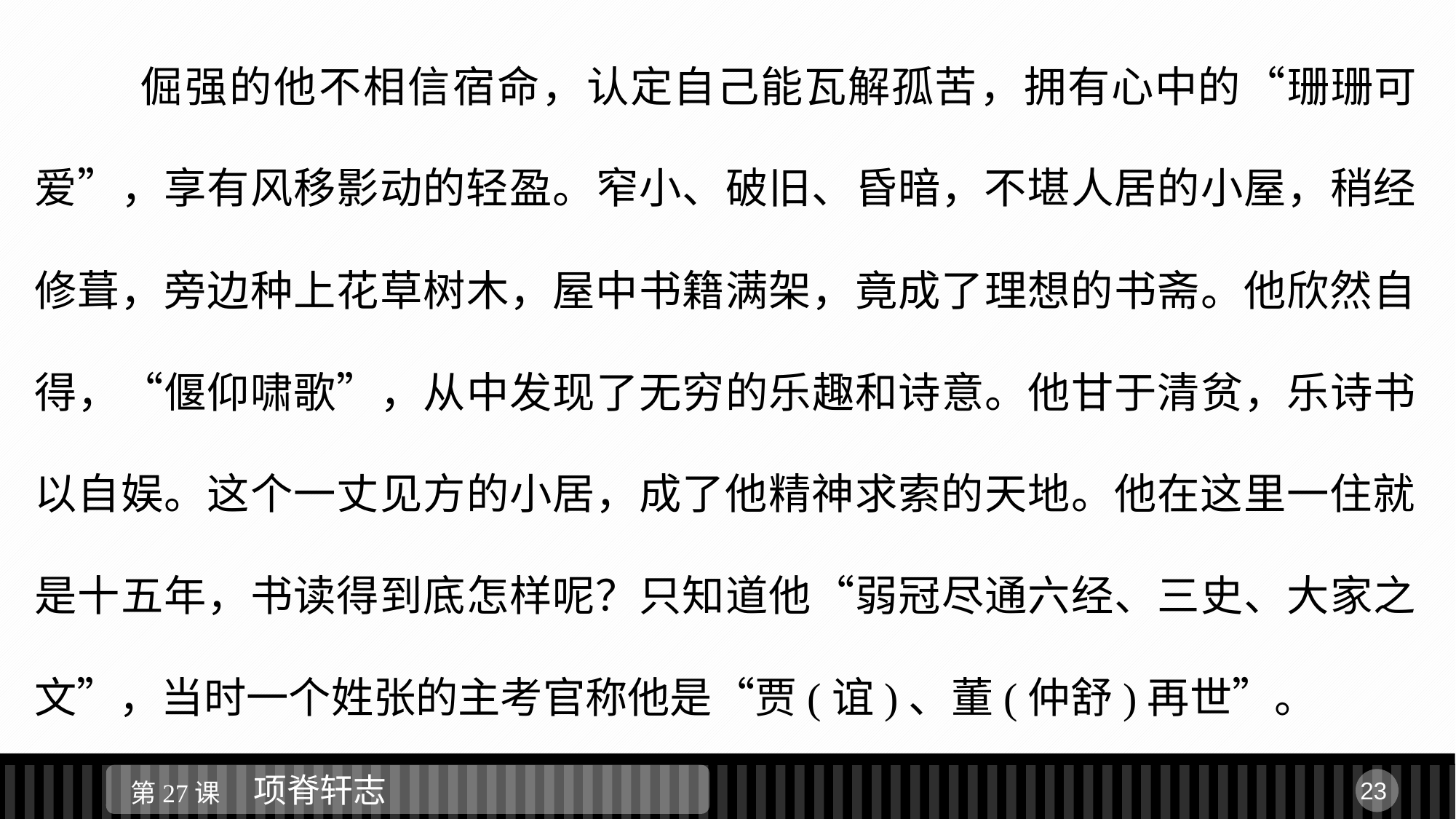

倔强的他不相信宿命，认定自己能瓦解孤苦，拥有心中的“珊珊可爱”，享有风移影动的轻盈。窄小、破旧、昏暗，不堪人居的小屋，稍经修葺，旁边种上花草树木，屋中书籍满架，竟成了理想的书斋。他欣然自得，“偃仰啸歌”，从中发现了无穷的乐趣和诗意。他甘于清贫，乐诗书以自娱。这个一丈见方的小居，成了他精神求索的天地。他在这里一住就是十五年，书读得到底怎样呢？只知道他“弱冠尽通六经、三史、大家之文”，当时一个姓张的主考官称他是“贾(谊)、董(仲舒)再世”。